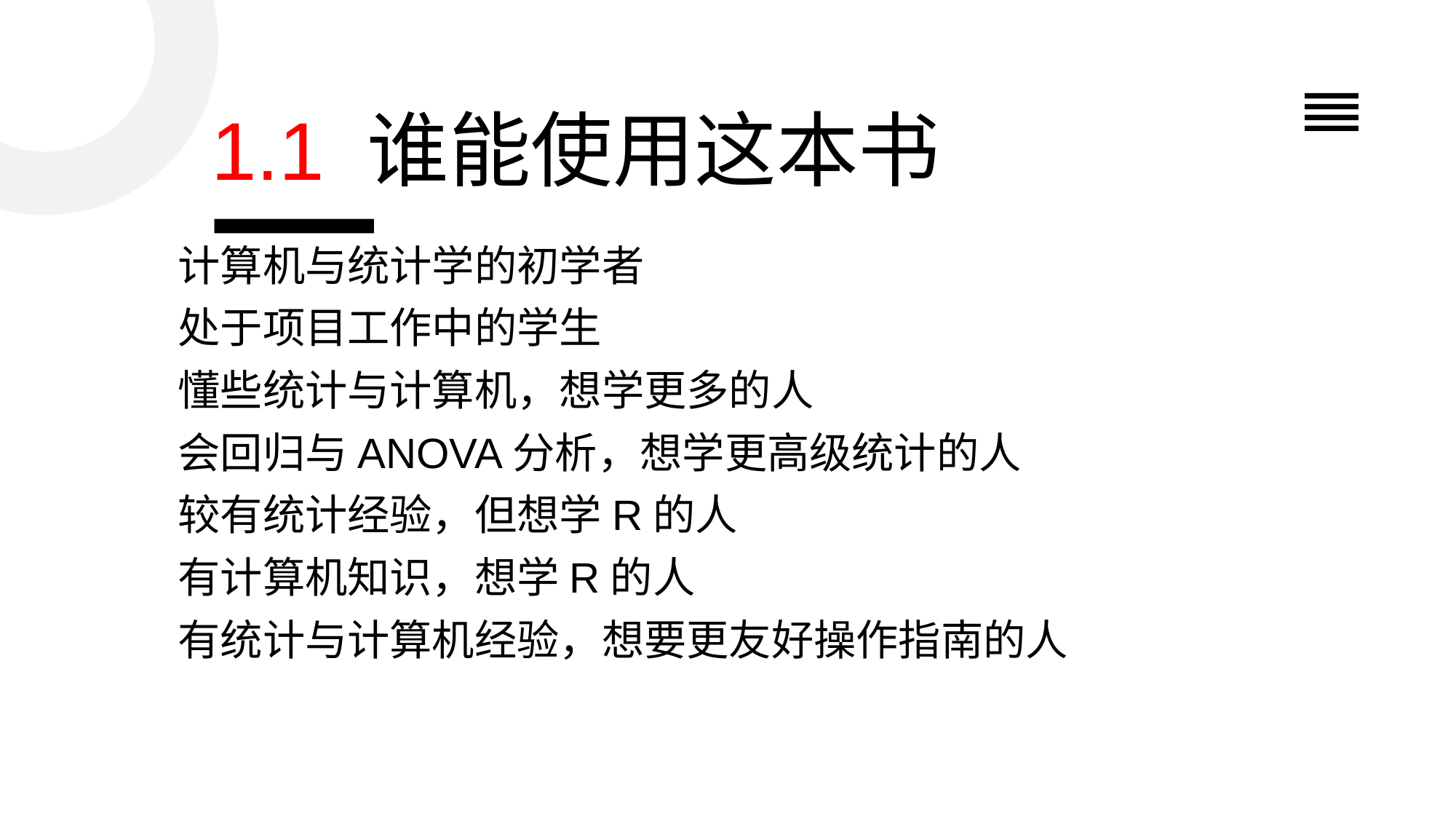

1.1 谁能使用这本书

一
计算机与统计学的初学者
处于项目工作中的学生
懂些统计与计算机，想学更多的人
会回归与ANOVA分析，想学更高级统计的人
较有统计经验，但想学R的人
有计算机知识，想学R的人
有统计与计算机经验，想要更友好操作指南的人